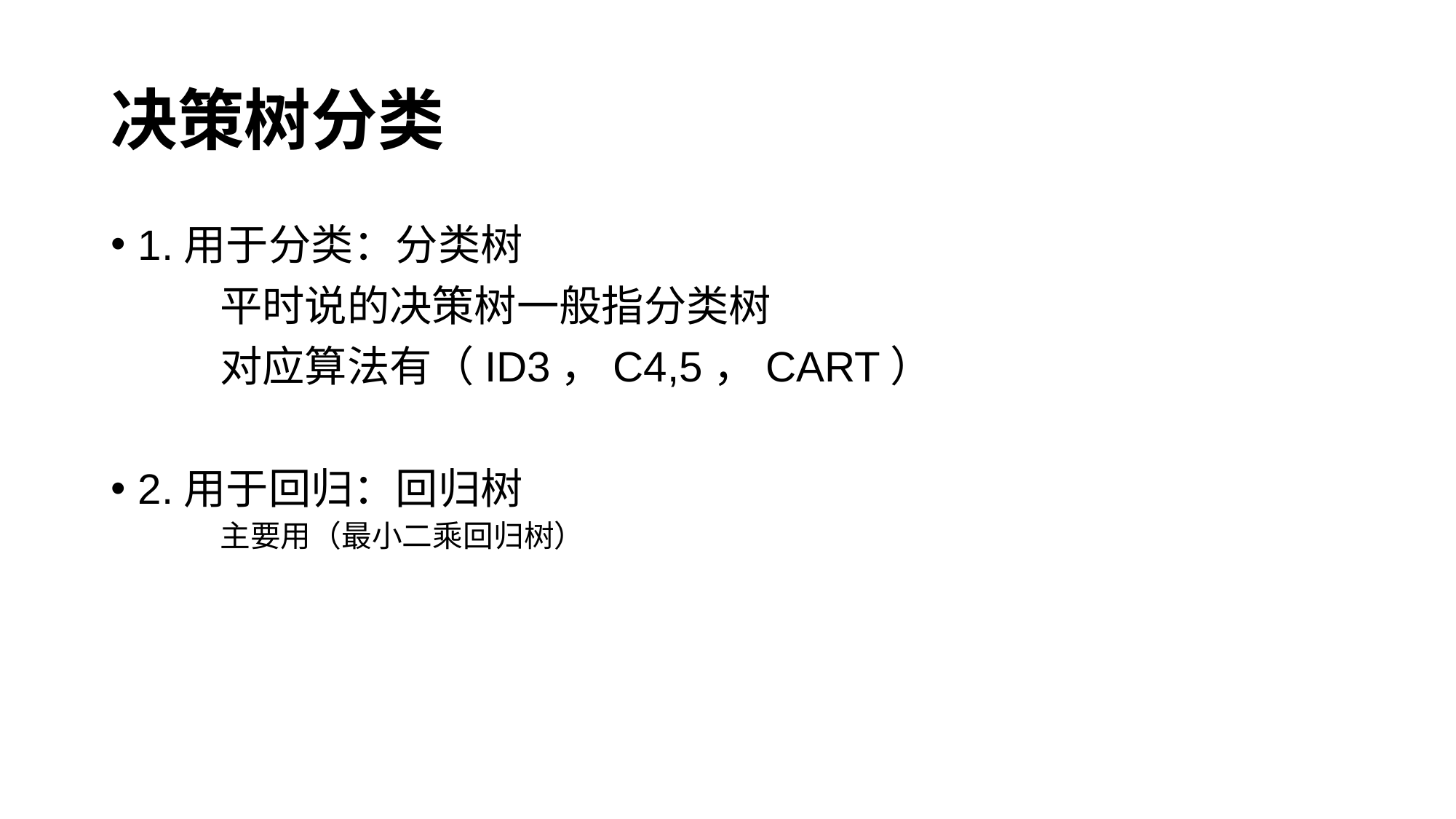

# 决策树分类
1.用于分类：分类树
	平时说的决策树一般指分类树
	对应算法有（ID3，C4,5，CART）

2.用于回归：回归树
主要用（最小二乘回归树）